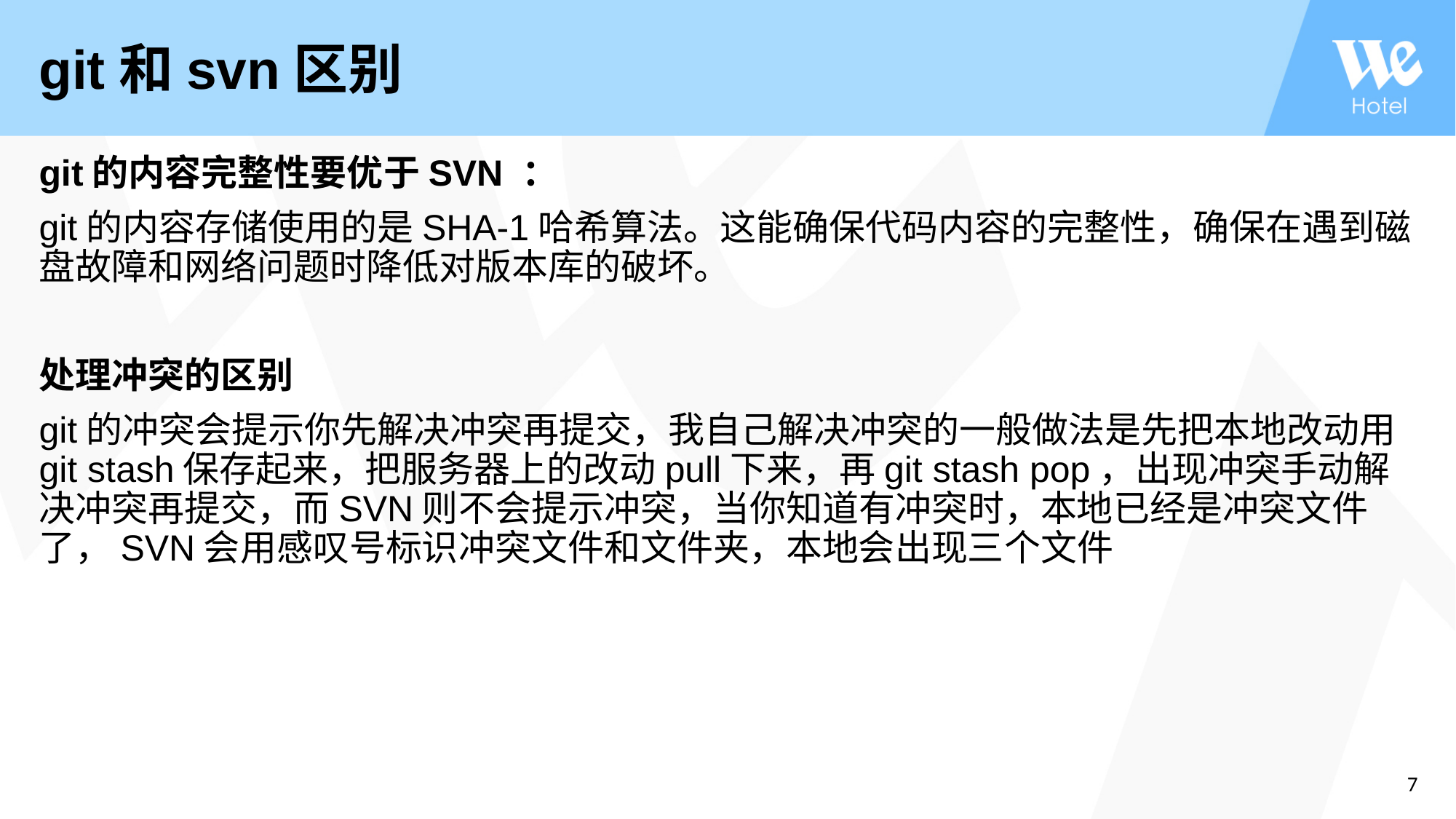

# git和svn区别
git的内容完整性要优于SVN ：
git的内容存储使用的是SHA-1哈希算法。这能确保代码内容的完整性，确保在遇到磁盘故障和网络问题时降低对版本库的破坏。

处理冲突的区别
git的冲突会提示你先解决冲突再提交，我自己解决冲突的一般做法是先把本地改动用git stash保存起来，把服务器上的改动pull下来，再git stash pop，出现冲突手动解决冲突再提交，而SVN则不会提示冲突，当你知道有冲突时，本地已经是冲突文件了，SVN会用感叹号标识冲突文件和文件夹，本地会出现三个文件
7